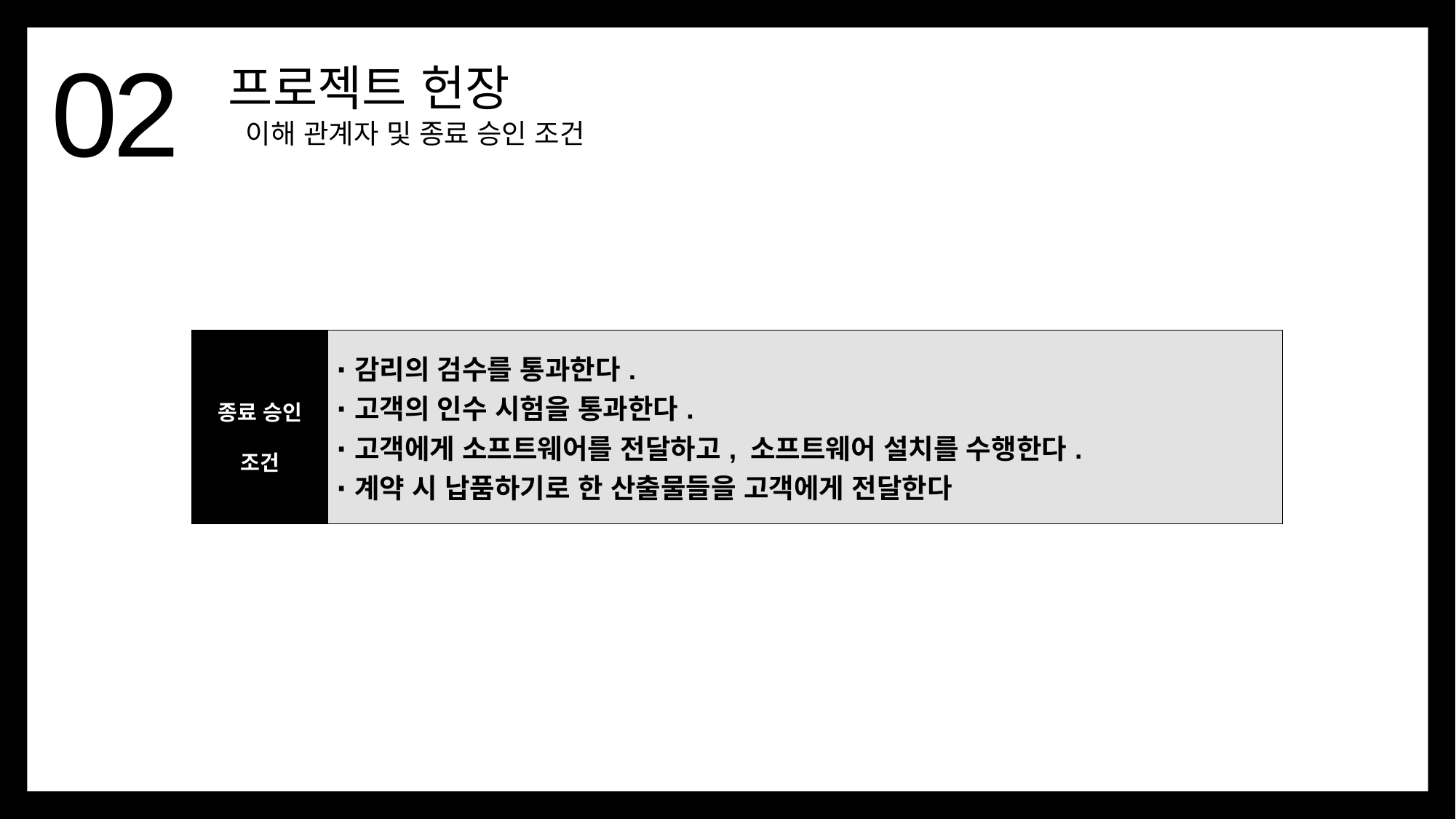

02
프로젝트 헌장
이해 관계자 및 종료 승인 조건
| 종료 승인 조건 | ⋅감리의 검수를 통과한다. ⋅고객의 인수 시험을 통과한다. ⋅고객에게 소프트웨어를 전달하고, 소프트웨어 설치를 수행한다. ⋅계약 시 납품하기로 한 산출물들을 고객에게 전달한다 |
| --- | --- |